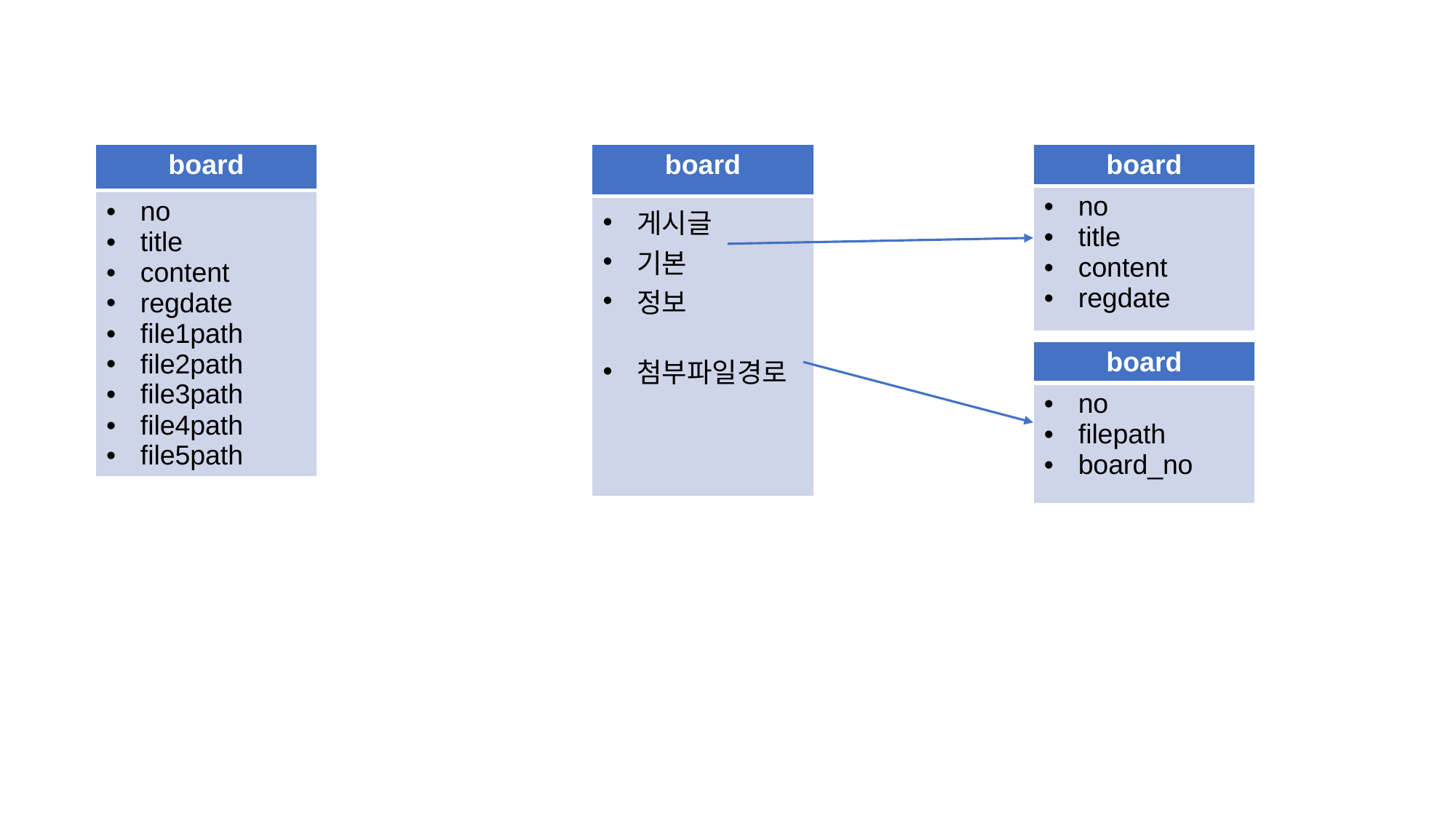

| board |
| --- |
| no title content regdate file1path file2path file3path file4path file5path |
| board |
| --- |
| 게시글 기본 정보 첨부파일경로 |
| board |
| --- |
| no title content regdate |
| board |
| --- |
| no filepath board\_no |